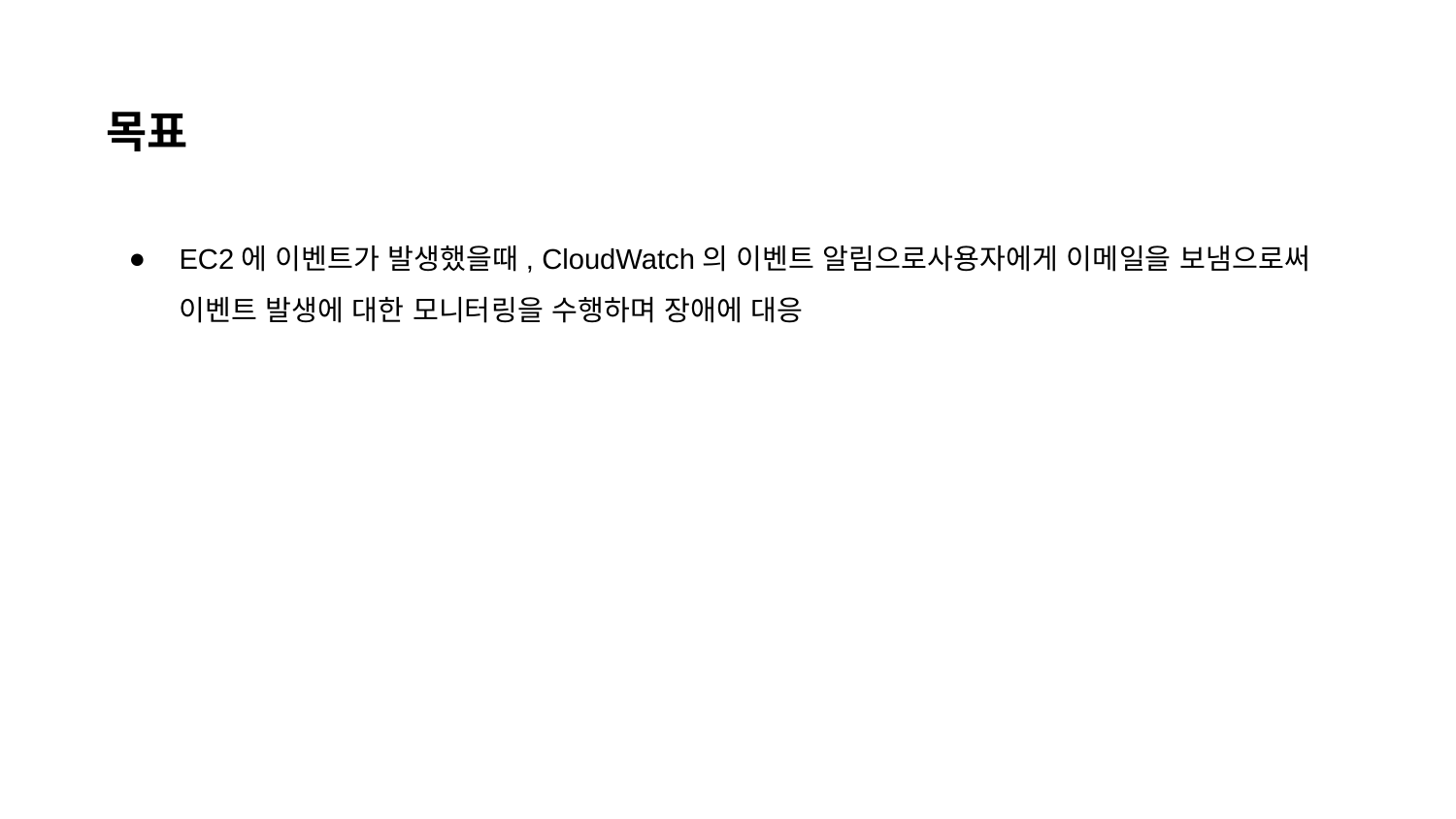

목표

EC2에 이벤트가 발생했을때, CloudWatch의 이벤트 알림으로사용자에게 이메일을 보냄으로써 이벤트 발생에 대한 모니터링을 수행하며 장애에 대응